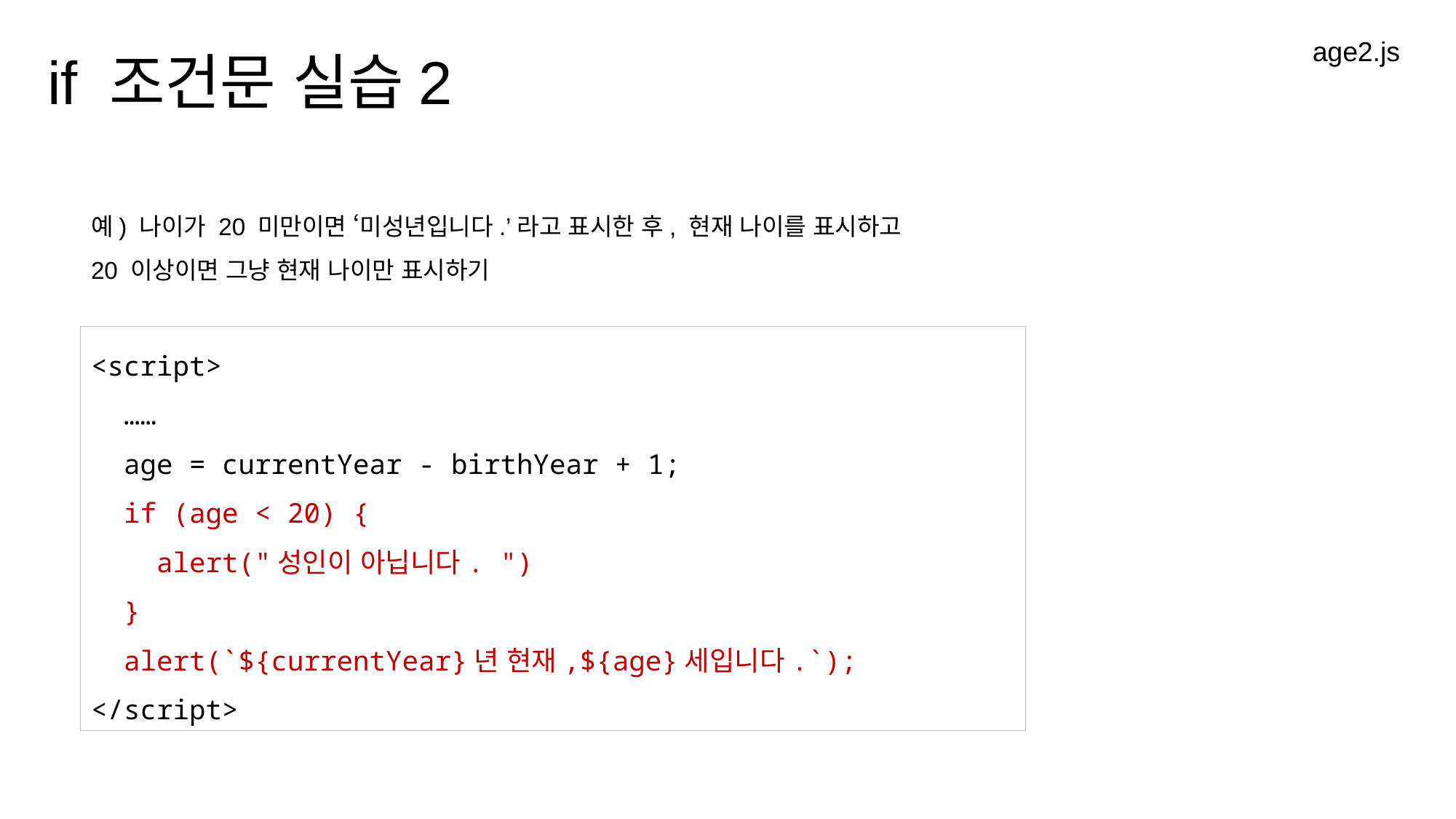

age2.js
if 조건문 실습2
예) 나이가 20 미만이면 ‘미성년입니다.’라고 표시한 후, 현재 나이를 표시하고
20 이상이면 그냥 현재 나이만 표시하기
<script>
  ……
  age = currentYear - birthYear + 1;
  if (age < 20) {
    alert("성인이 아닙니다. ")
  }
  alert(`${currentYear}년 현재,${age}세입니다.`);
</script>